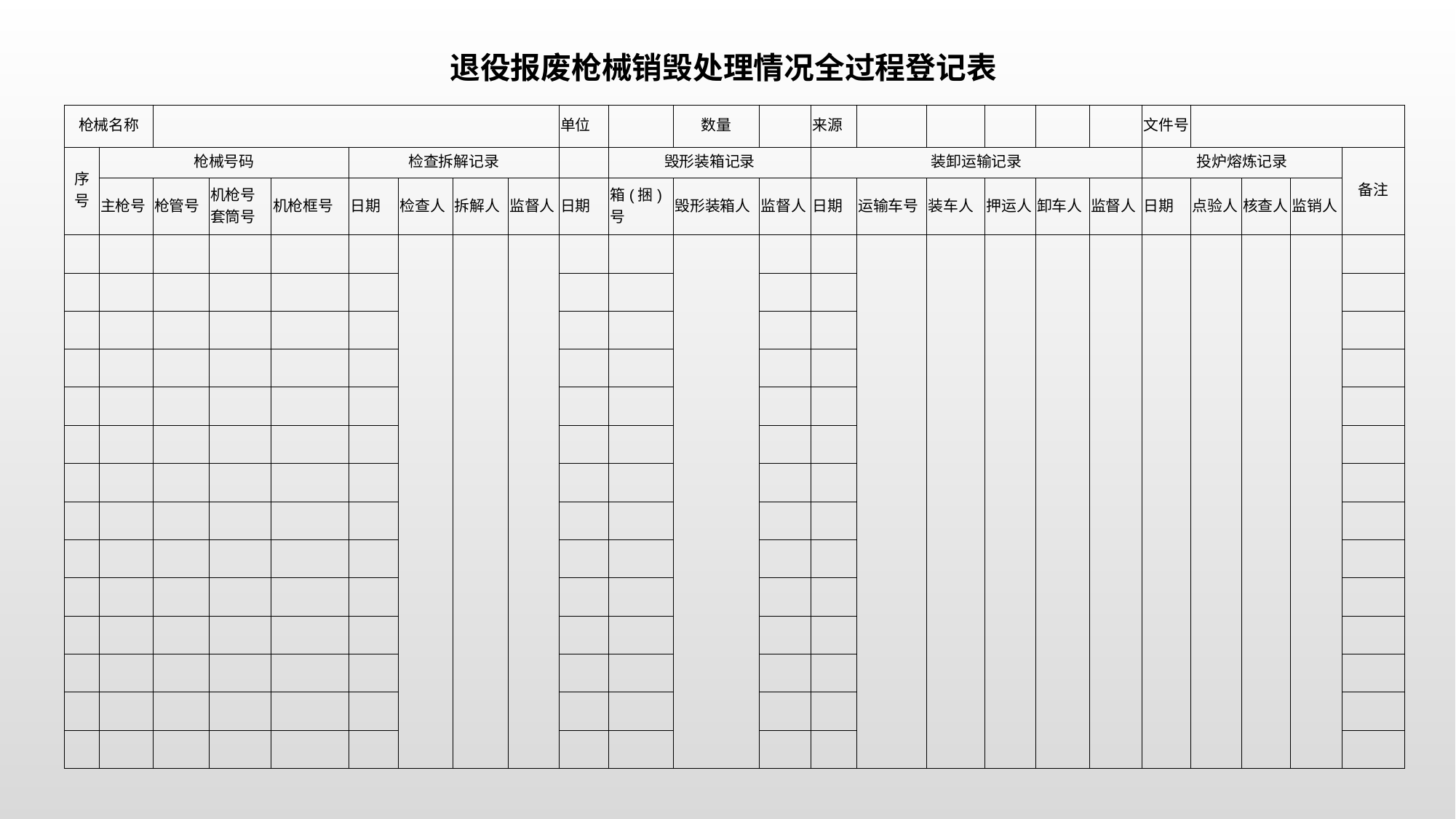

退役报废枪械销毁处理情况全过程登记表
| 枪械名称 |  |  |  |  |  |  |  |  | 单位 |  | 数量 |  | 来源 |  |  |  |  |  | 文件号 |  |  |  |  |
| --- | --- | --- | --- | --- | --- | --- | --- | --- | --- | --- | --- | --- | --- | --- | --- | --- | --- | --- | --- | --- | --- | --- | --- |
| 序 号 | 枪械号码 |  |  |  | 检查拆解记录 |  |  |  |  | 毁形装箱记录 |  |  | 装卸运输记录 |  |  |  |  |  | 投炉熔炼记录 |  |  |  | 备注 |
|  | 主枪号 | 枪管号 | 机枪号 套筒号 | 机枪框号 | 日期 | 检查人 | 拆解人 | 监督人 | 日期 | 箱(捆)号 | 毁形装箱人 | 监督人 | 日期 | 运输车号 | 装车人 | 押运人 | 卸车人 | 监督人 | 日期 | 点验人 | 核查人 | 监销人 |  |
|  |  |  |  |  |  |  |  |  |  |  |  |  |  |  |  |  |  |  |  |  |  |  |  |
|  |  |  |  |  |  |  |  |  |  |  |  |  |  |  |  |  |  |  |  |  |  |  |  |
|  |  |  |  |  |  |  |  |  |  |  |  |  |  |  |  |  |  |  |  |  |  |  |  |
|  |  |  |  |  |  |  |  |  |  |  |  |  |  |  |  |  |  |  |  |  |  |  |  |
|  |  |  |  |  |  |  |  |  |  |  |  |  |  |  |  |  |  |  |  |  |  |  |  |
|  |  |  |  |  |  |  |  |  |  |  |  |  |  |  |  |  |  |  |  |  |  |  |  |
|  |  |  |  |  |  |  |  |  |  |  |  |  |  |  |  |  |  |  |  |  |  |  |  |
|  |  |  |  |  |  |  |  |  |  |  |  |  |  |  |  |  |  |  |  |  |  |  |  |
|  |  |  |  |  |  |  |  |  |  |  |  |  |  |  |  |  |  |  |  |  |  |  |  |
|  |  |  |  |  |  |  |  |  |  |  |  |  |  |  |  |  |  |  |  |  |  |  |  |
|  |  |  |  |  |  |  |  |  |  |  |  |  |  |  |  |  |  |  |  |  |  |  |  |
|  |  |  |  |  |  |  |  |  |  |  |  |  |  |  |  |  |  |  |  |  |  |  |  |
|  |  |  |  |  |  |  |  |  |  |  |  |  |  |  |  |  |  |  |  |  |  |  |  |
|  |  |  |  |  |  |  |  |  |  |  |  |  |  |  |  |  |  |  |  |  |  |  |  |